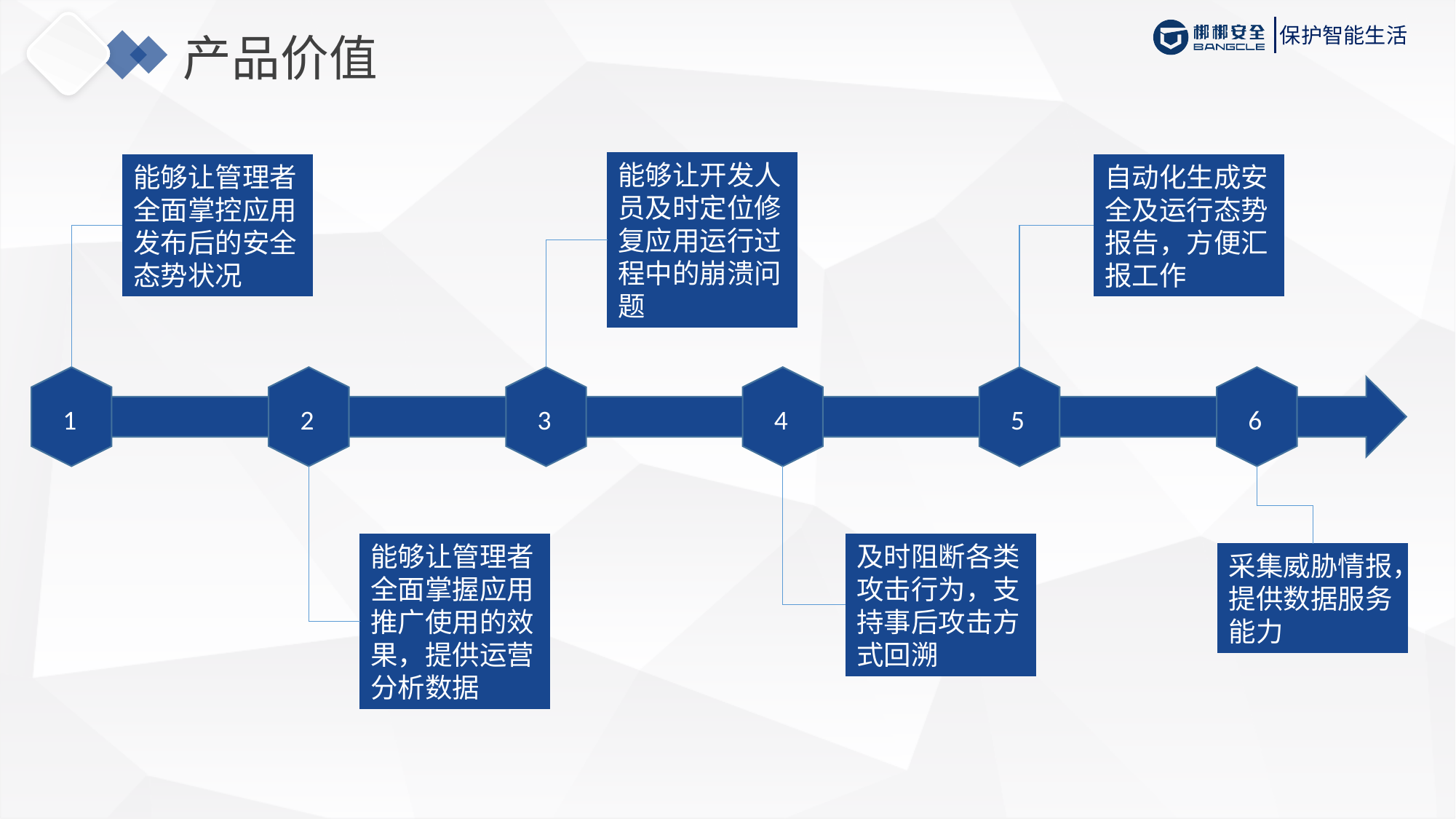

# 产品价值
能够让开发人员及时定位修复应用运行过程中的崩溃问题
能够让管理者全面掌控应用发布后的安全态势状况
自动化生成安全及运行态势报告，方便汇报工作

1
2
3
4
5
6
能够让管理者全面掌握应用推广使用的效果，提供运营分析数据
及时阻断各类攻击行为，支持事后攻击方式回溯
采集威胁情报，提供数据服务能力